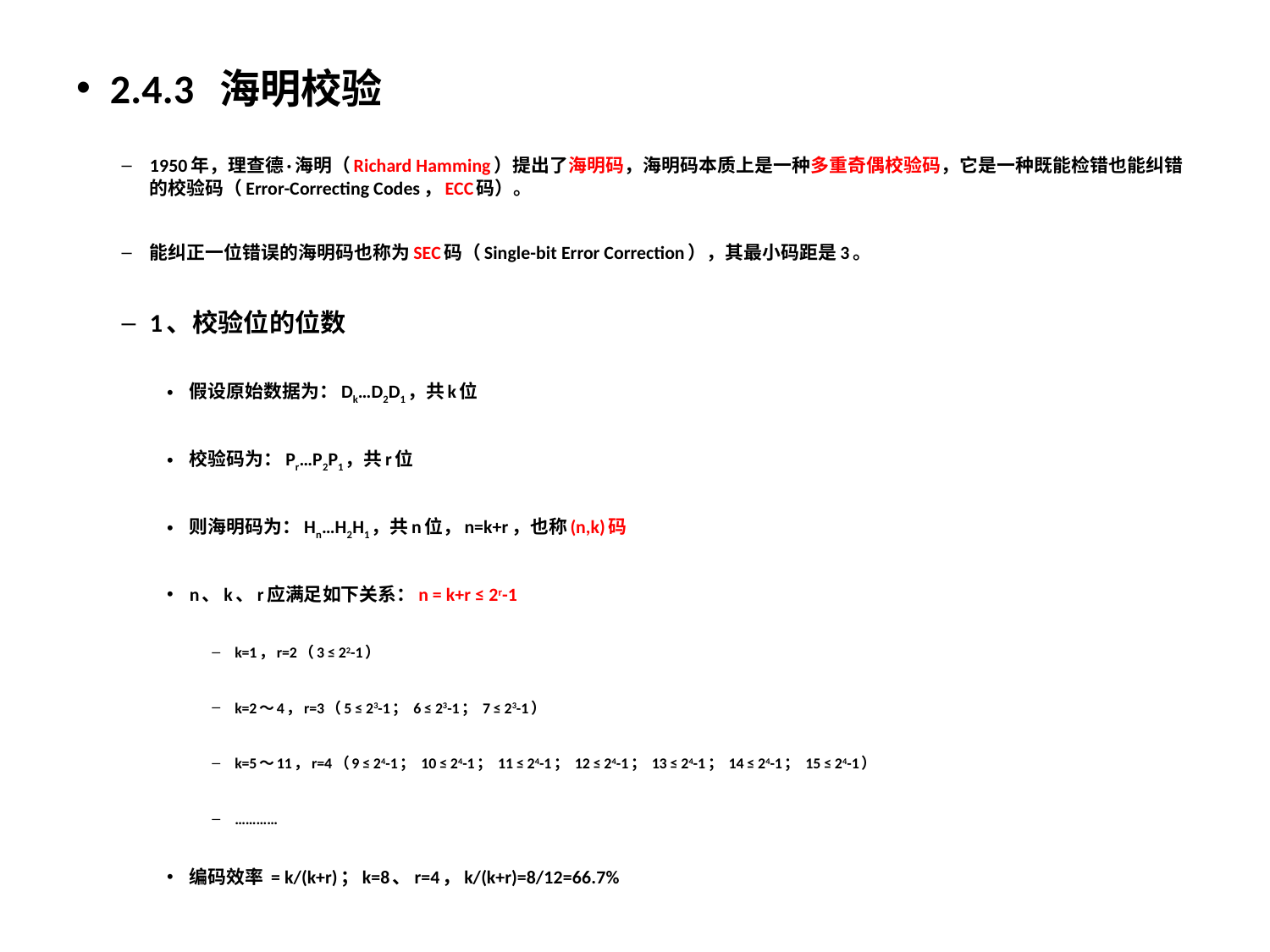

2.4.3  海明校验

1950年，理查德·海明（Richard Hamming）提出了海明码，海明码本质上是一种多重奇偶校验码，它是一种既能检错也能纠错的校验码（Error-Correcting Codes，ECC码）。

能纠正一位错误的海明码也称为SEC码（Single-bit Error Correction），其最小码距是3。

1、校验位的位数

假设原始数据为：Dk…D2D1，共k位

校验码为：Pr…P2P1，共r位

则海明码为：Hn…H2H1，共n位，n=k+r，也称(n,k)码

n、k、r应满足如下关系：n = k+r ≤ 2r-1

k=1，r=2（3 ≤ 22-1）

k=2～4，r=3（5 ≤ 23-1； 6 ≤ 23-1； 7 ≤ 23-1）

k=5～11，r=4（9 ≤ 24-1； 10 ≤ 24-1； 11 ≤ 24-1； 12 ≤ 24-1； 13 ≤ 24-1； 14 ≤ 24-1； 15 ≤ 24-1）

…………

编码效率 = k/(k+r)；k=8、r=4，k/(k+r)=8/12=66.7%